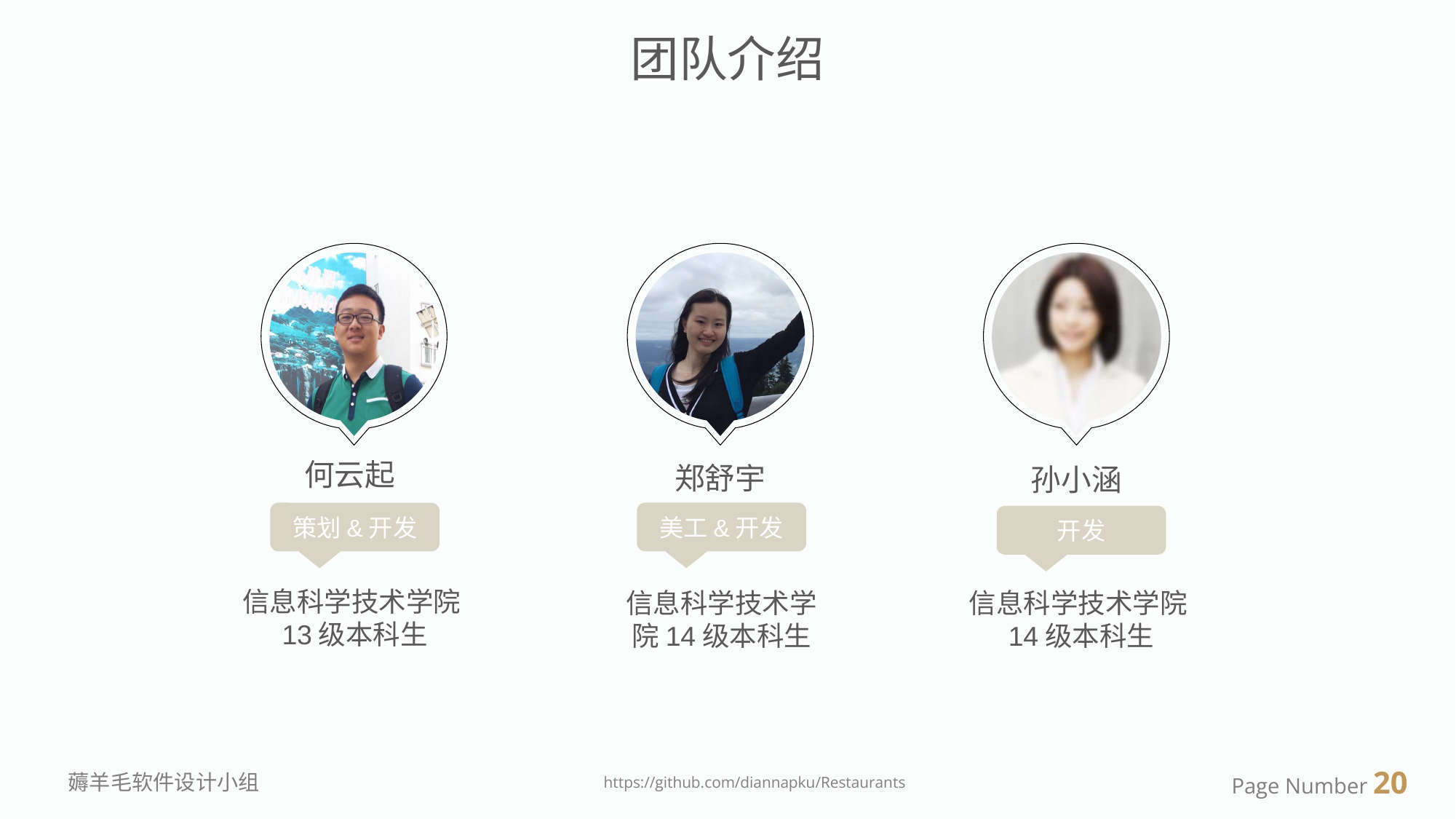

团队介绍

何云起
策划&开发
信息科学技术学院13级本科生

郑舒宇
美工&开发
信息科学技术学院14级本科生

孙小涵
开发
信息科学技术学院14级本科生

Page Number 20
薅羊毛软件设计小组
https://github.com/diannapku/Restaurants